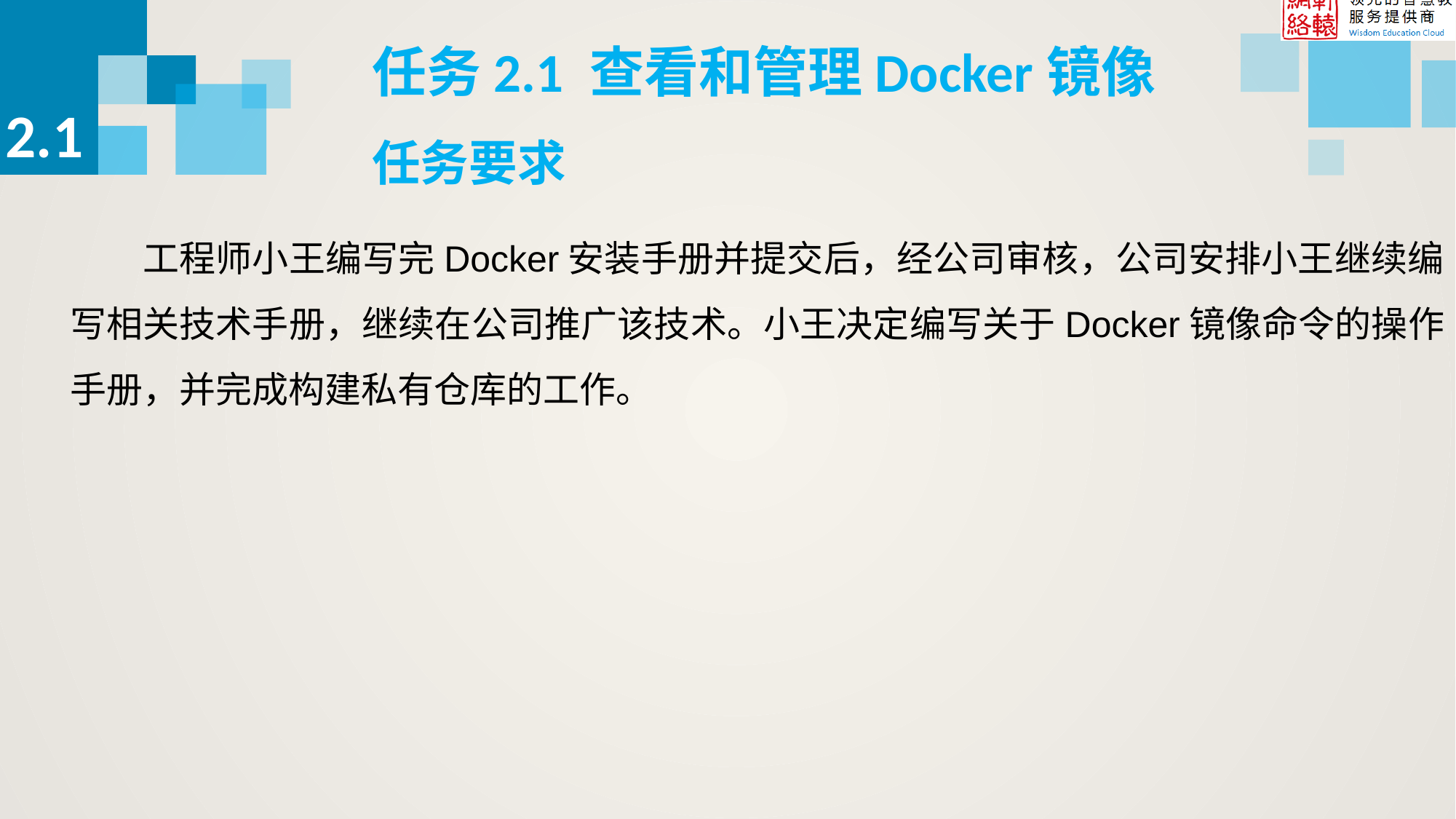

任务2.1 查看和管理Docker镜像
2.1
任务要求
工程师小王编写完Docker安装手册并提交后，经公司审核，公司安排小王继续编写相关技术手册，继续在公司推广该技术。小王决定编写关于Docker镜像命令的操作手册，并完成构建私有仓库的工作。